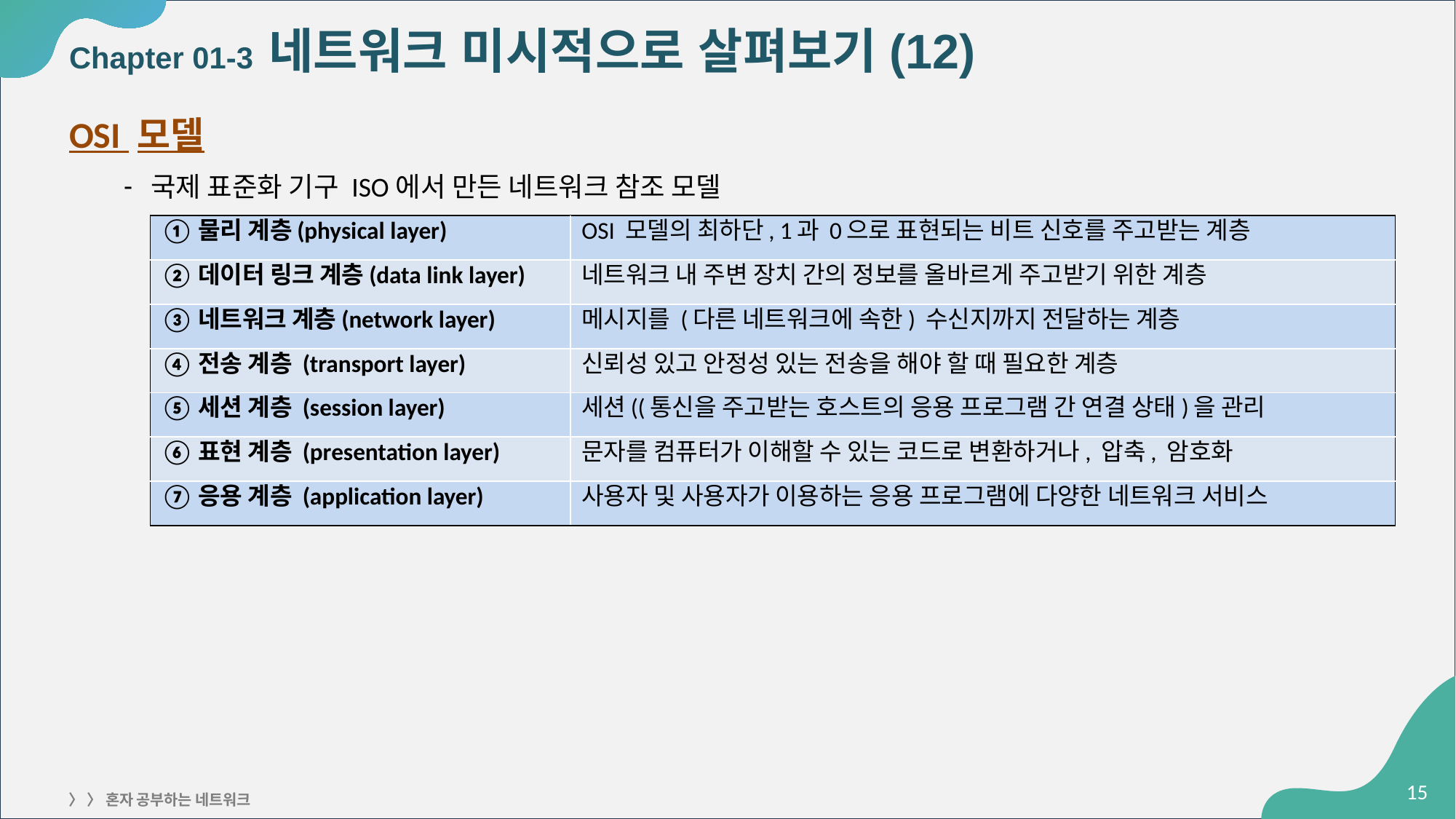

# Chapter 01-3 네트워크 미시적으로 살펴보기(12)
OSI 모델
국제 표준화 기구 ISO에서 만든 네트워크 참조 모델
| ①물리 계층(physical layer) | OSI 모델의 최하단, 1과 0으로 표현되는 비트 신호를 주고받는 계층 |
| --- | --- |
| ②데이터 링크 계층(data link layer) | 네트워크 내 주변 장치 간의 정보를 올바르게 주고받기 위한 계층 |
| ③네트워크 계층(network layer) | 메시지를 (다른 네트워크에 속한) 수신지까지 전달하는 계층 |
| ④전송 계층 (transport layer) | 신뢰성 있고 안정성 있는 전송을 해야 할 때 필요한 계층 |
| ⑤세션 계층 (session layer) | 세션((통신을 주고받는 호스트의 응용 프로그램 간 연결 상태)을 관리 |
| ⑥표현 계층 (presentation layer) | 문자를 컴퓨터가 이해할 수 있는 코드로 변환하거나, 압축, 암호화 |
| ⑦응용 계층 (application layer) | 사용자 및 사용자가 이용하는 응용 프로그램에 다양한 네트워크 서비스 |
15
〉 〉 혼자 공부하는 네트워크